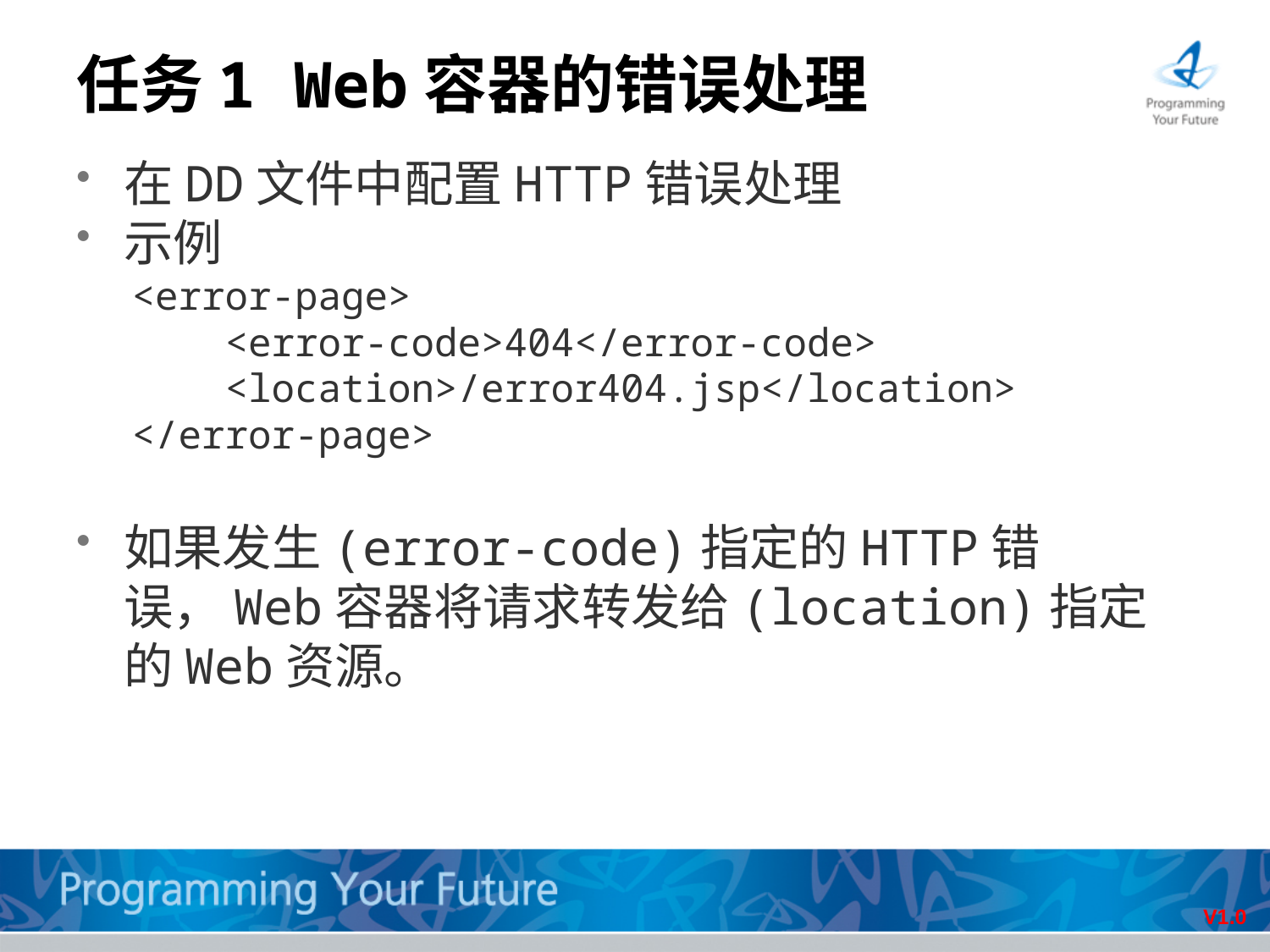

# 任务1 Web容器的错误处理
在DD文件中配置HTTP错误处理
示例
<error-page>
    <error-code>404</error-code>
    <location>/error404.jsp</location>
</error-page>

如果发生(error-code)指定的HTTP错误，Web容器将请求转发给(location)指定的Web资源。